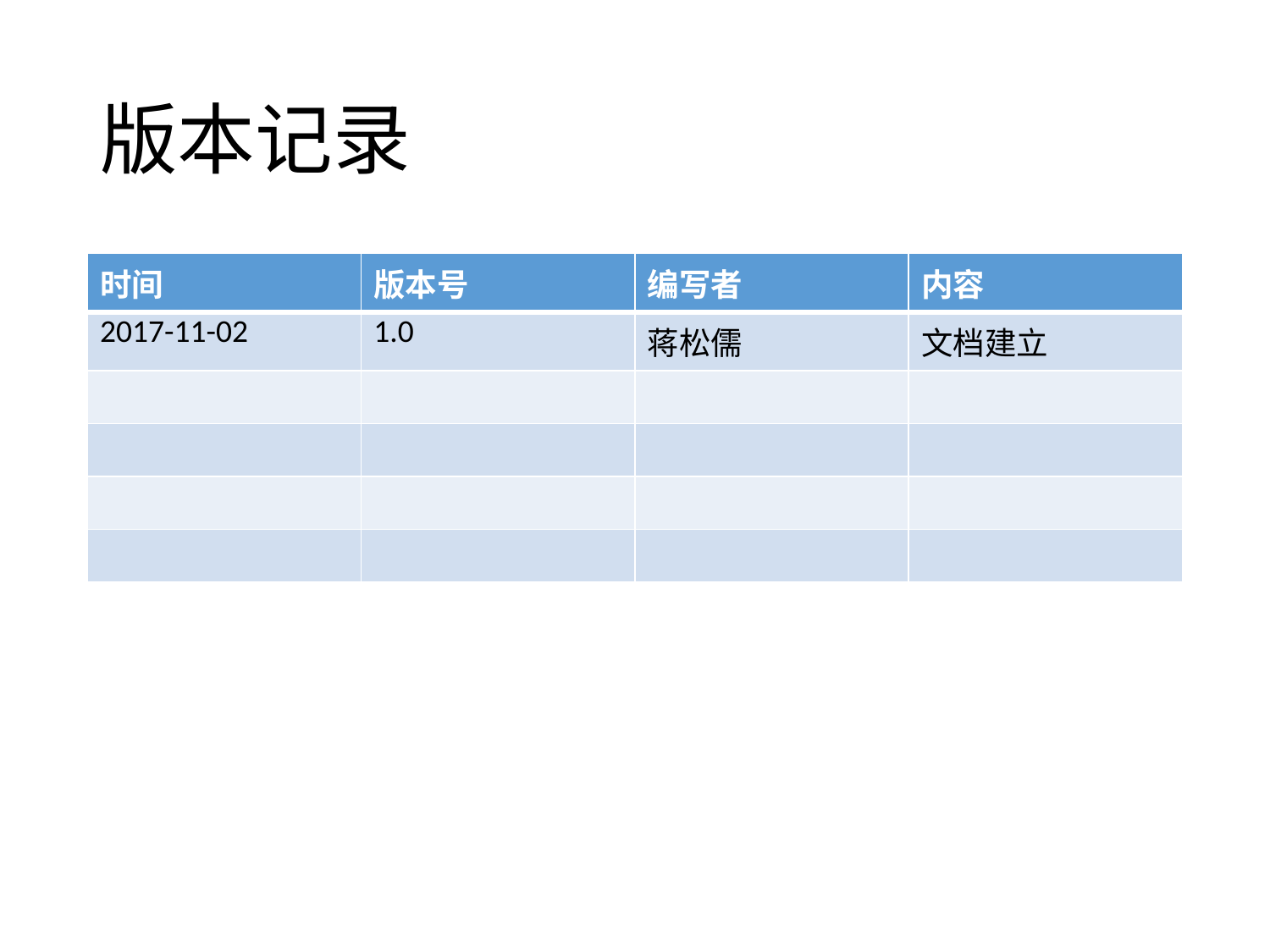

# 版本记录
| 时间 | 版本号 | 编写者 | 内容 |
| --- | --- | --- | --- |
| 2017-11-02 | 1.0 | 蒋松儒 | 文档建立 |
|  |  |  |  |
|  |  |  |  |
|  |  |  |  |
|  |  |  |  |